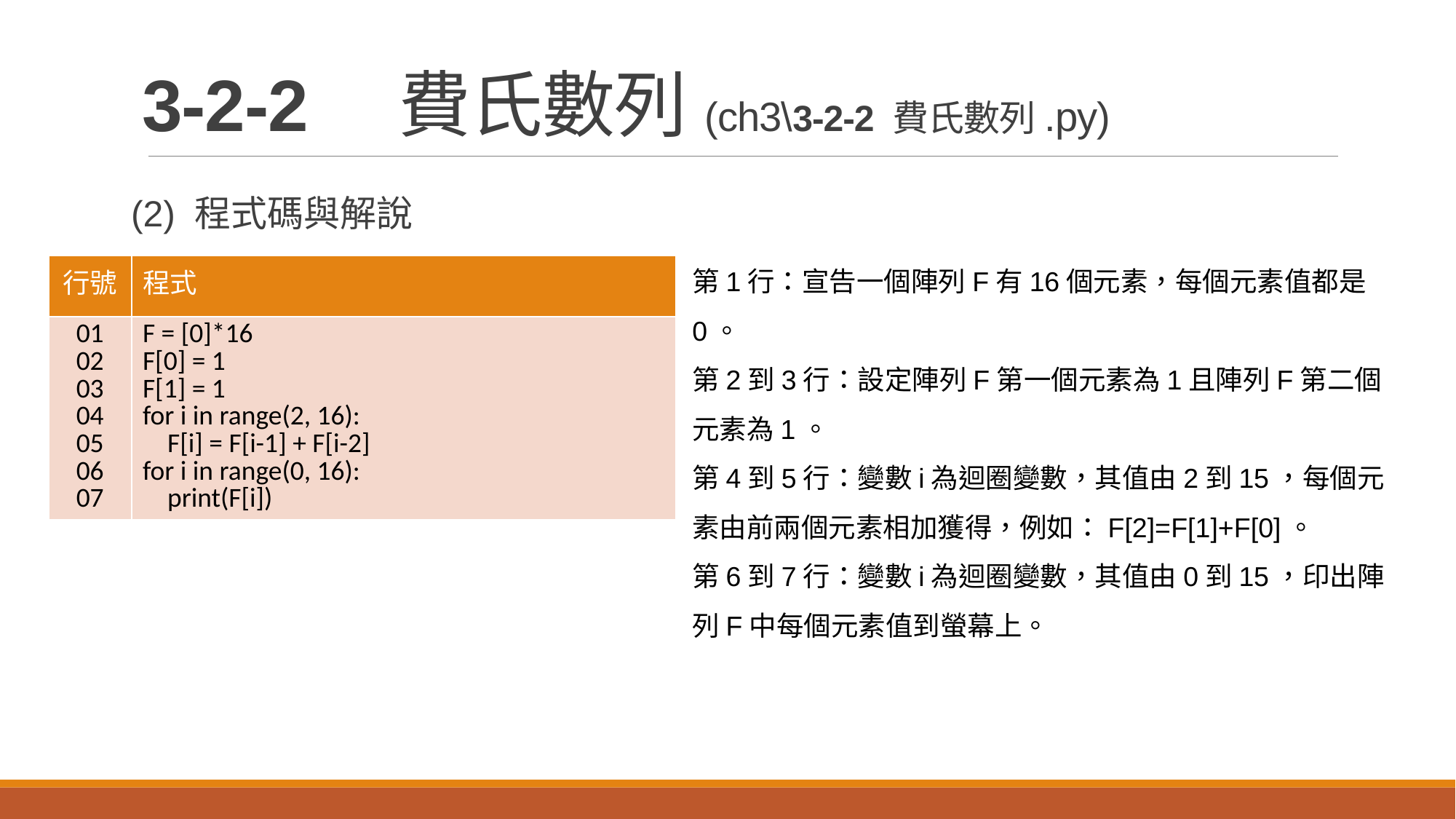

# 3-2-2　費氏數列(ch3\3-2-2 費氏數列.py)
(2) 程式碼與解說

第1行：宣告一個陣列F有16個元素，每個元素值都是0。
第2到3行：設定陣列F第一個元素為1且陣列F第二個元素為1。
第4到5行：變數i為迴圈變數，其值由2到15，每個元素由前兩個元素相加獲得，例如：F[2]=F[1]+F[0]。
第6到7行：變數i為迴圈變數，其值由0到15，印出陣列F中每個元素值到螢幕上。
| 行號 | 程式 |
| --- | --- |
| 01 02 03 04 05 06 07 | F = [0]\*16 F[0] = 1 F[1] = 1 for i in range(2, 16): F[i] = F[i-1] + F[i-2] for i in range(0, 16): print(F[i]) |